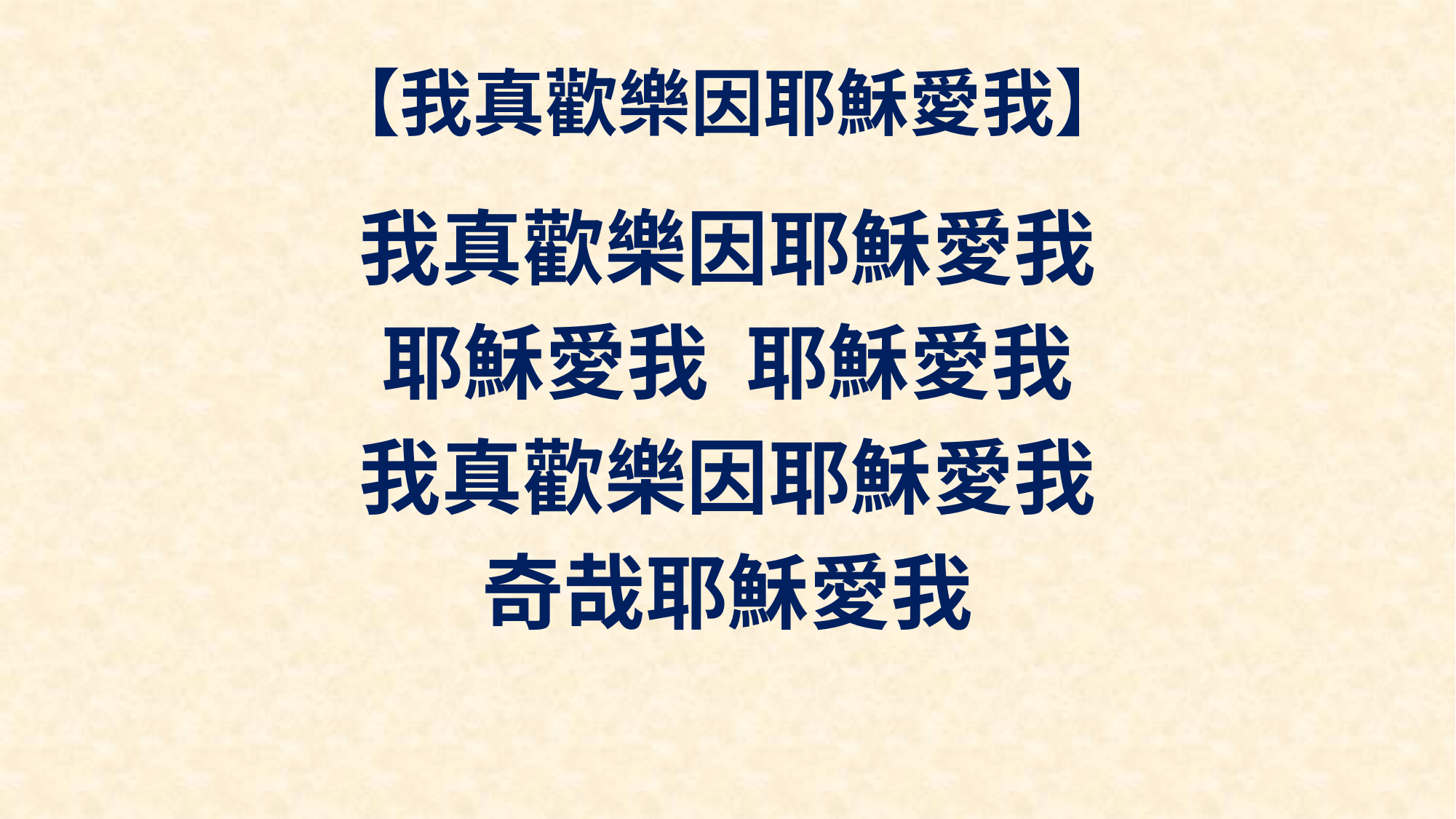

# 【我真歡樂因耶穌愛我】
我真歡樂因耶穌愛我
耶穌愛我  耶穌愛我
我真歡樂因耶穌愛我
奇哉耶穌愛我